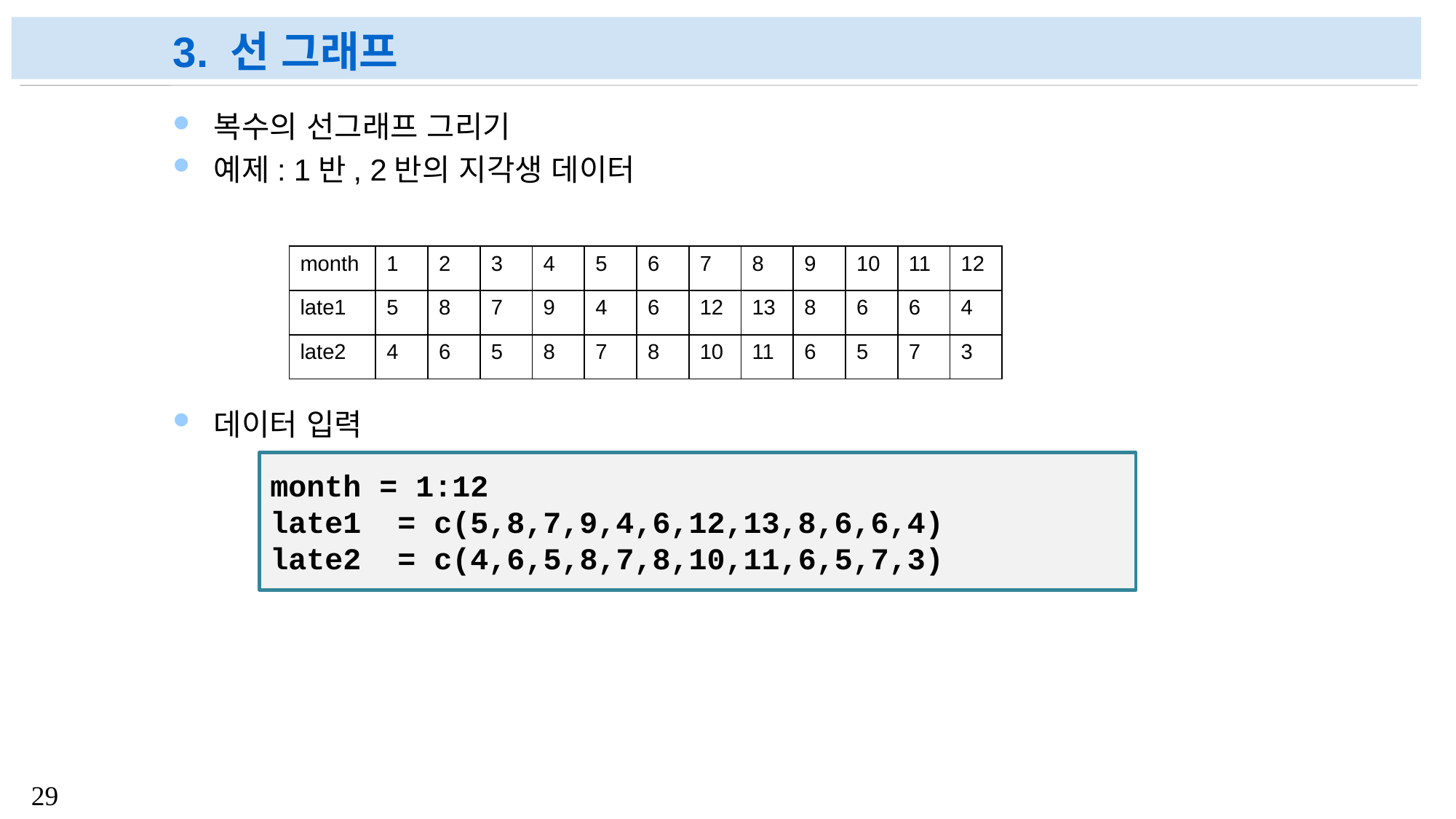

# 3. 선 그래프
복수의 선그래프 그리기
예제: 1반, 2반의 지각생 데이터

데이터 입력
| month | 1 | 2 | 3 | 4 | 5 | 6 | 7 | 8 | 9 | 10 | 11 | 12 |
| --- | --- | --- | --- | --- | --- | --- | --- | --- | --- | --- | --- | --- |
| late1 | 5 | 8 | 7 | 9 | 4 | 6 | 12 | 13 | 8 | 6 | 6 | 4 |
| late2 | 4 | 6 | 5 | 8 | 7 | 8 | 10 | 11 | 6 | 5 | 7 | 3 |
month = 1:12
late1  = c(5,8,7,9,4,6,12,13,8,6,6,4)
late2  = c(4,6,5,8,7,8,10,11,6,5,7,3)